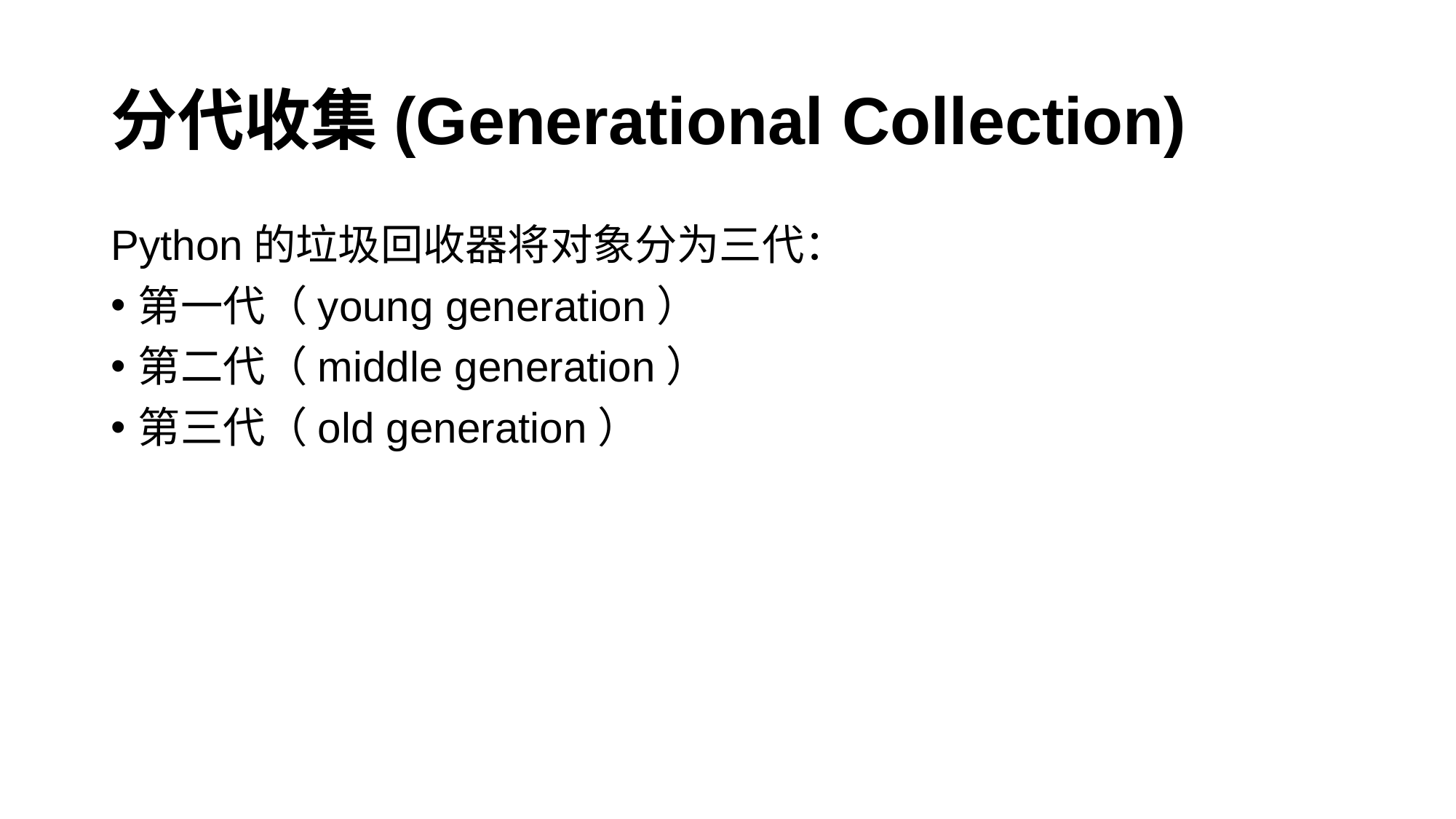

# 分代收集(Generational Collection)
Python的垃圾回收器将对象分为三代：
第一代（young generation）
第二代（middle generation）
第三代（old generation）